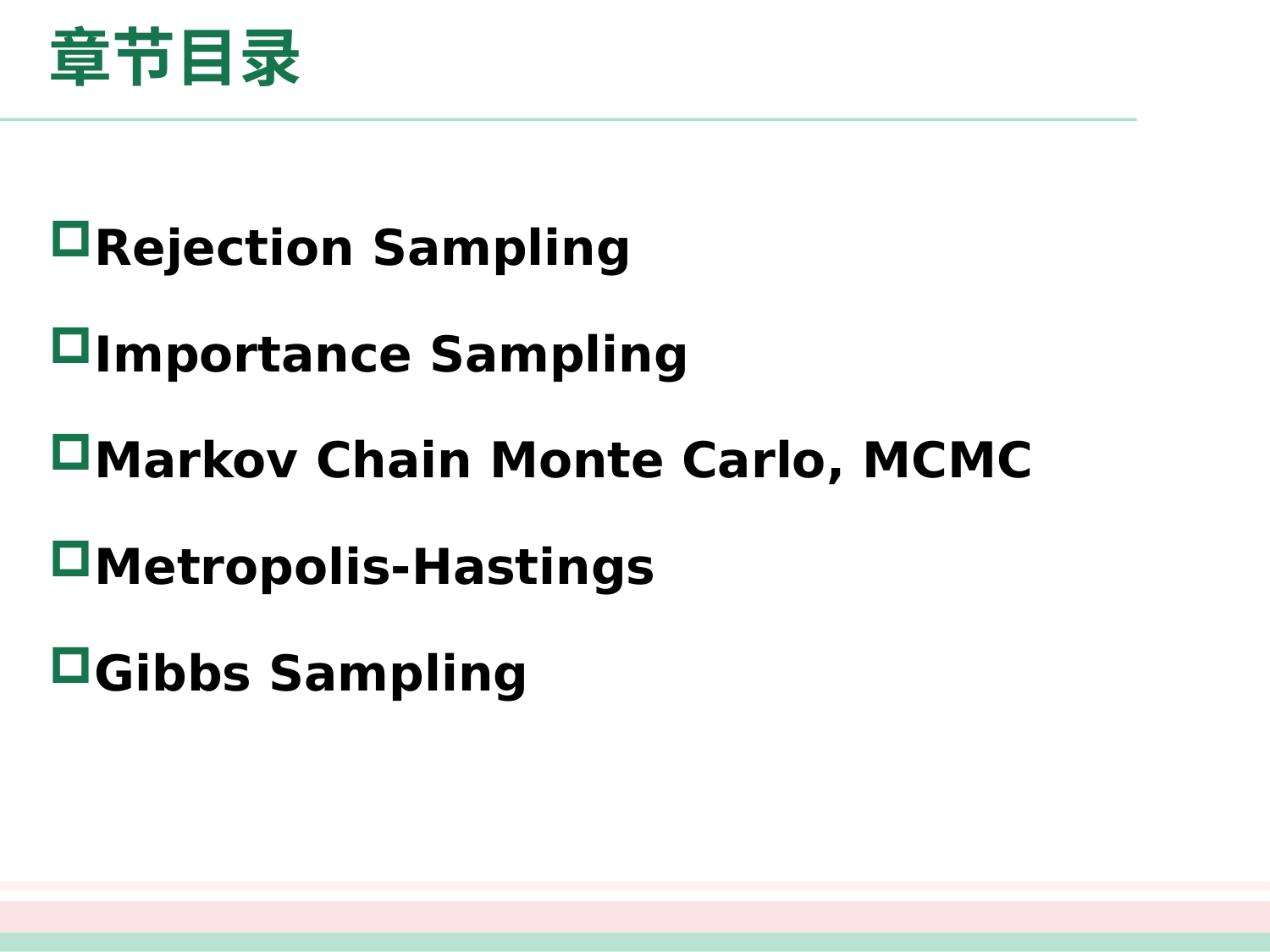

# 章节目录
Rejection Sampling
Importance Sampling
Markov Chain Monte Carlo, MCMC
Metropolis-Hastings
Gibbs Sampling